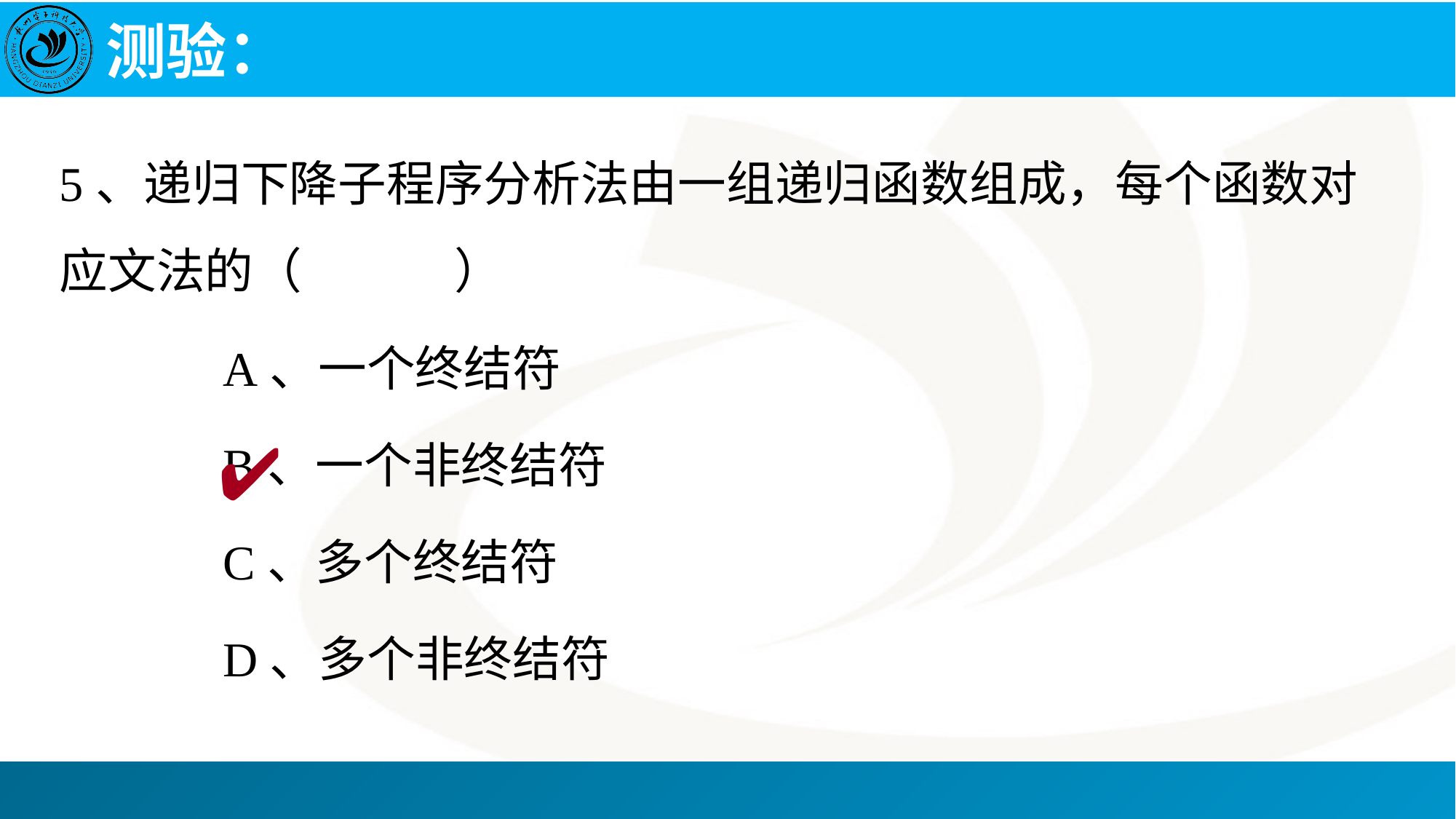

# 测验：
5、递归下降子程序分析法由一组递归函数组成，每个函数对应文法的（              ）
A、一个终结符
B、一个非终结符
C、多个终结符
D、多个非终结符
✔
95